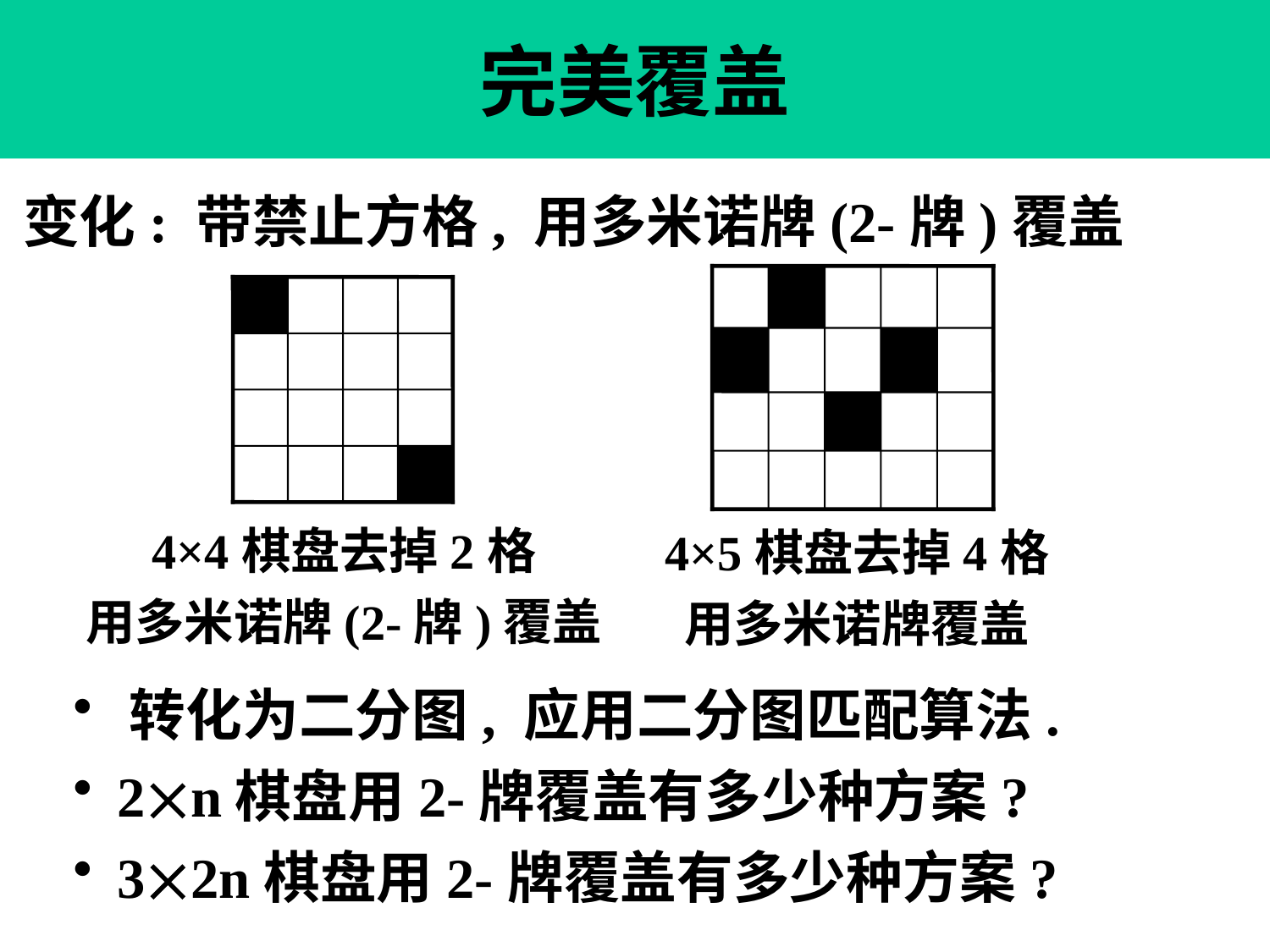

# 完美覆盖
变化: 带禁止方格, 用多米诺牌(2-牌)覆盖

×

×

×

×

×

×

4×4棋盘去掉2格
用多米诺牌(2-牌)覆盖

4×5棋盘去掉4格
用多米诺牌覆盖

 转化为二分图, 应用二分图匹配算法.
 2×n棋盘用2-牌覆盖有多少种方案?
 3×2n棋盘用2-牌覆盖有多少种方案?